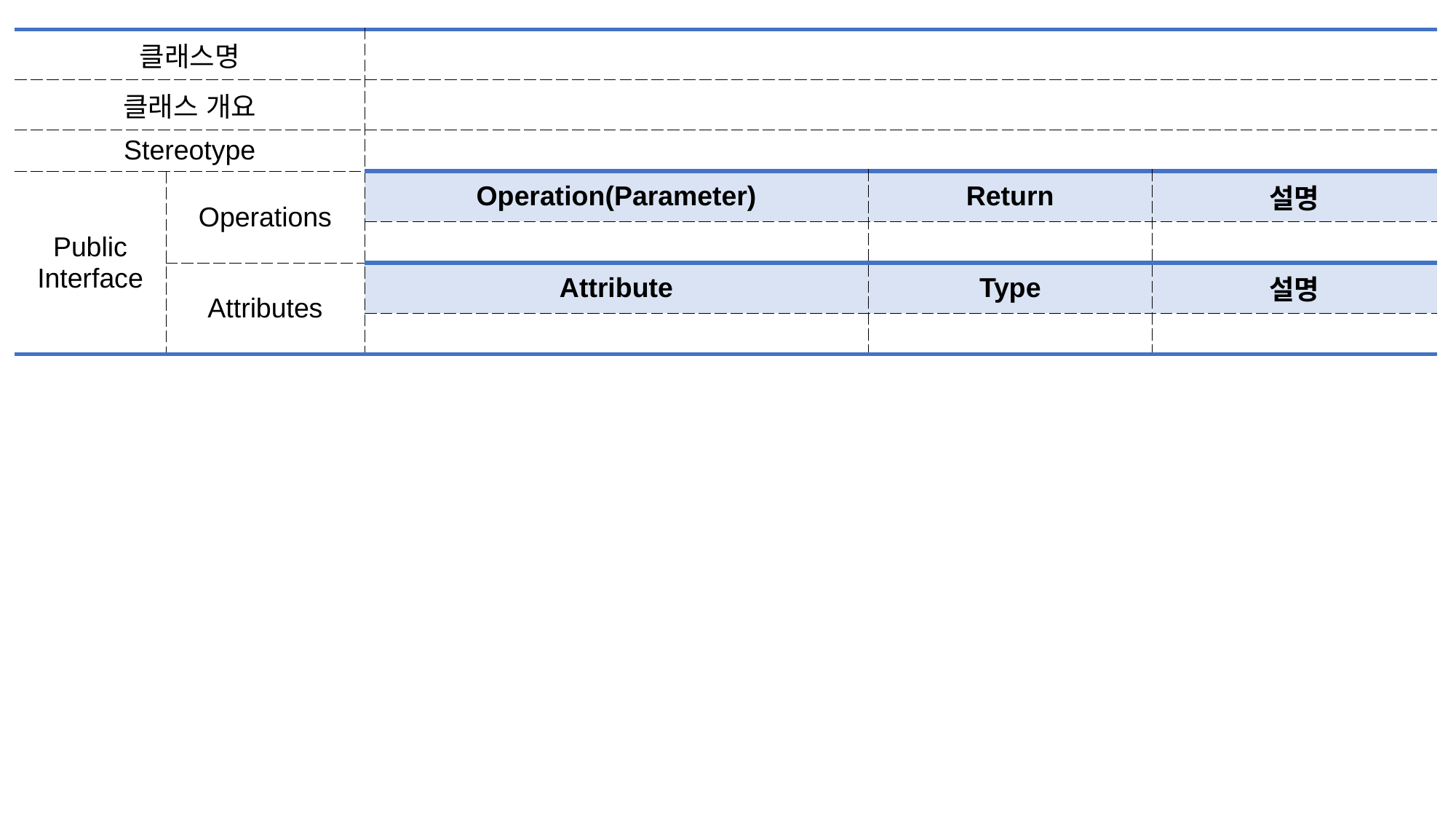

| 클래스명 |  |  |  |  |
| --- | --- | --- | --- | --- |
| 클래스 개요 |  |  |  |  |
| Stereotype |  |  |  |  |
| Public Interface | Operations | Operation(Parameter) | Return | 설명 |
|  |  |  |  |  |
|  | Attributes | Attribute | Type | 설명 |
|  |  |  |  |  |